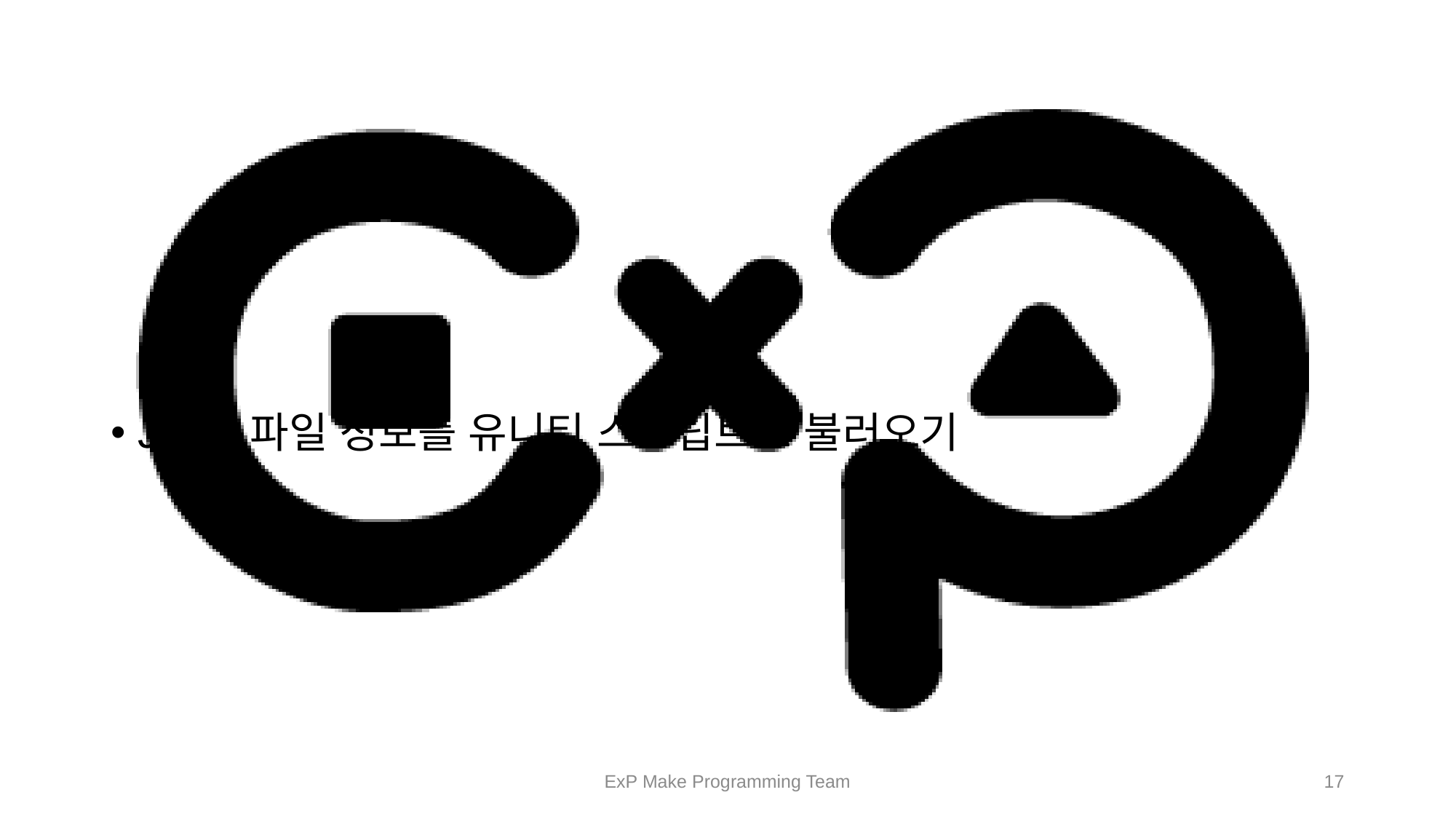

#

Json 파일 정보를 유니티 스크립트로 불러오기
ExP Make Programming Team
17